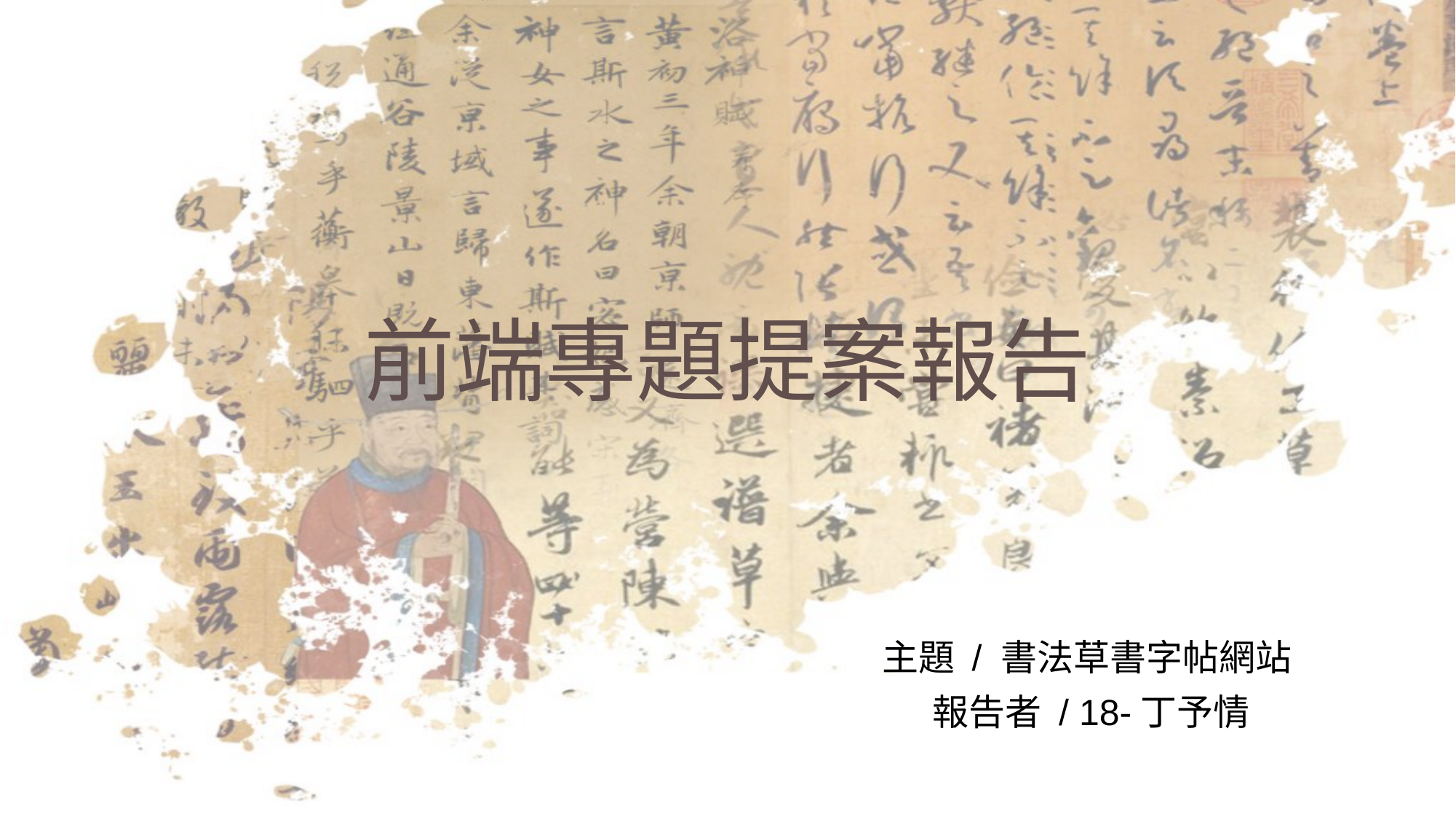

# 前端專題提案報告
主題 / 書法草書字帖網站
報告者 / 18-丁予情